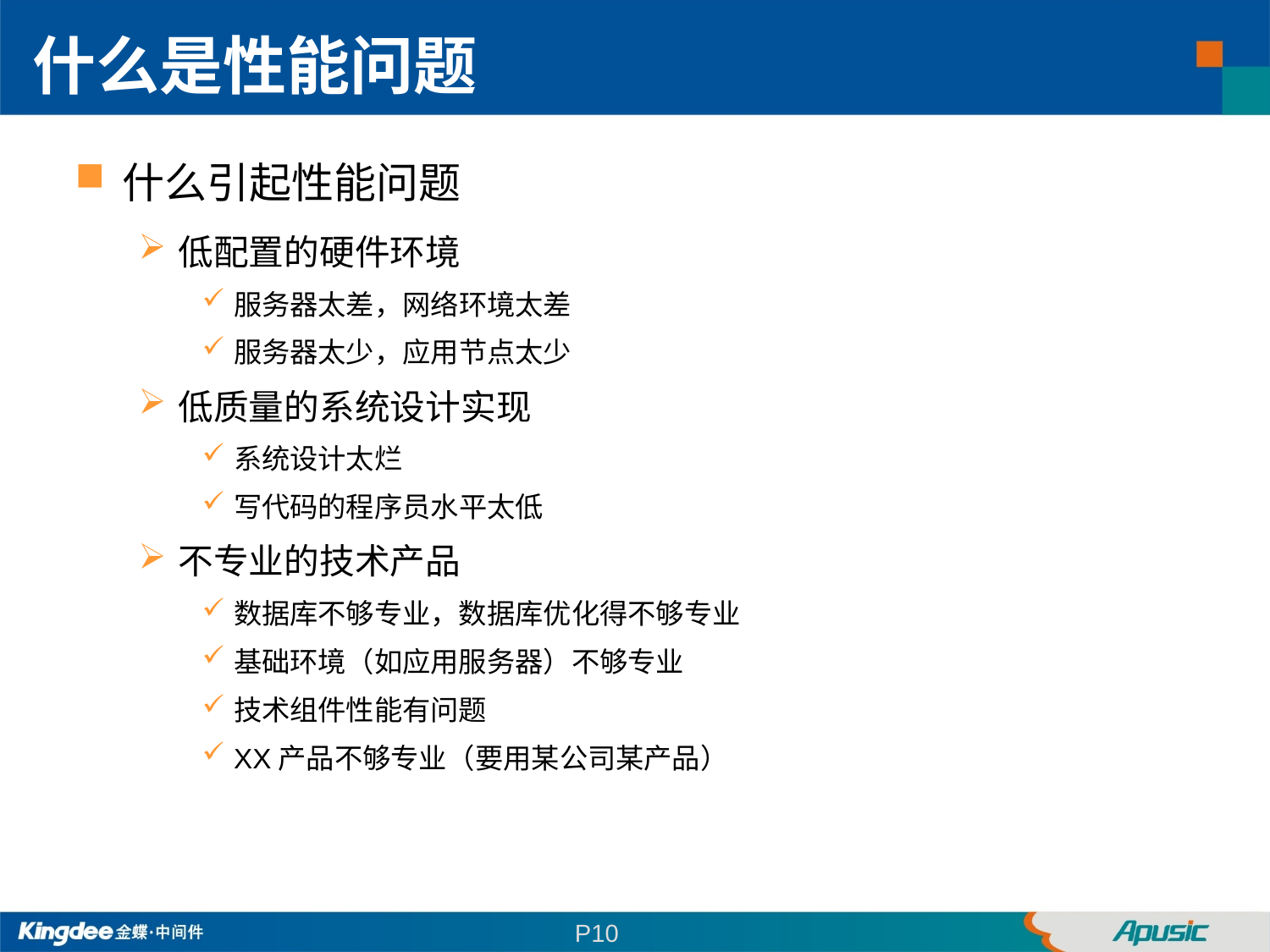

什么是性能问题
什么引起性能问题
低配置的硬件环境
服务器太差，网络环境太差
服务器太少，应用节点太少
低质量的系统设计实现
系统设计太烂
写代码的程序员水平太低
不专业的技术产品
数据库不够专业，数据库优化得不够专业
基础环境（如应用服务器）不够专业
技术组件性能有问题
XX产品不够专业（要用某公司某产品）